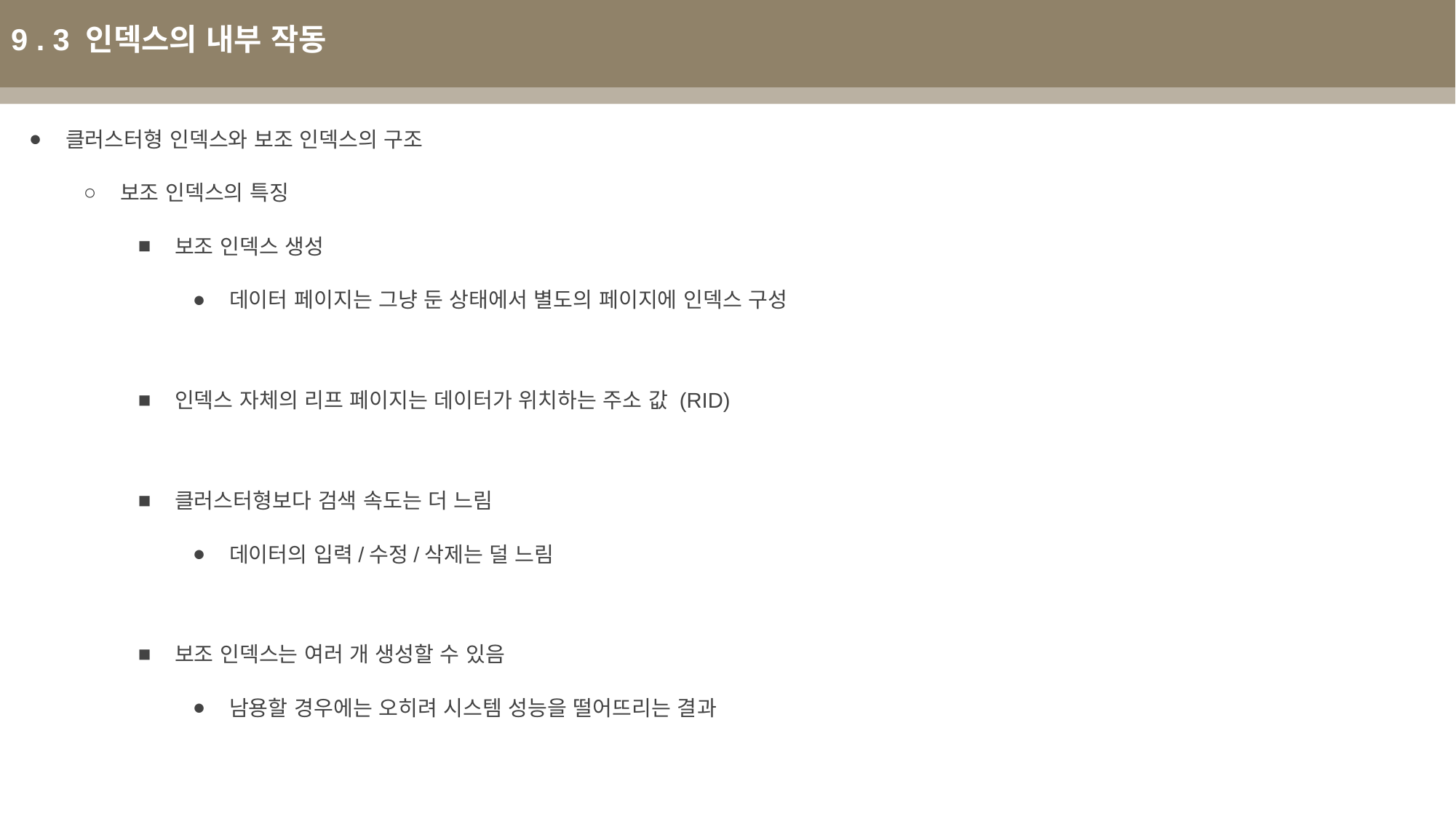

9 . 3 인덱스의 내부 작동
클러스터형 인덱스와 보조 인덱스의 구조
보조 인덱스의 특징
보조 인덱스 생성
데이터 페이지는 그냥 둔 상태에서 별도의 페이지에 인덱스 구성

인덱스 자체의 리프 페이지는 데이터가 위치하는 주소 값 (RID)

클러스터형보다 검색 속도는 더 느림
데이터의 입력/수정/삭제는 덜 느림

보조 인덱스는 여러 개 생성할 수 있음
남용할 경우에는 오히려 시스템 성능을 떨어뜨리는 결과